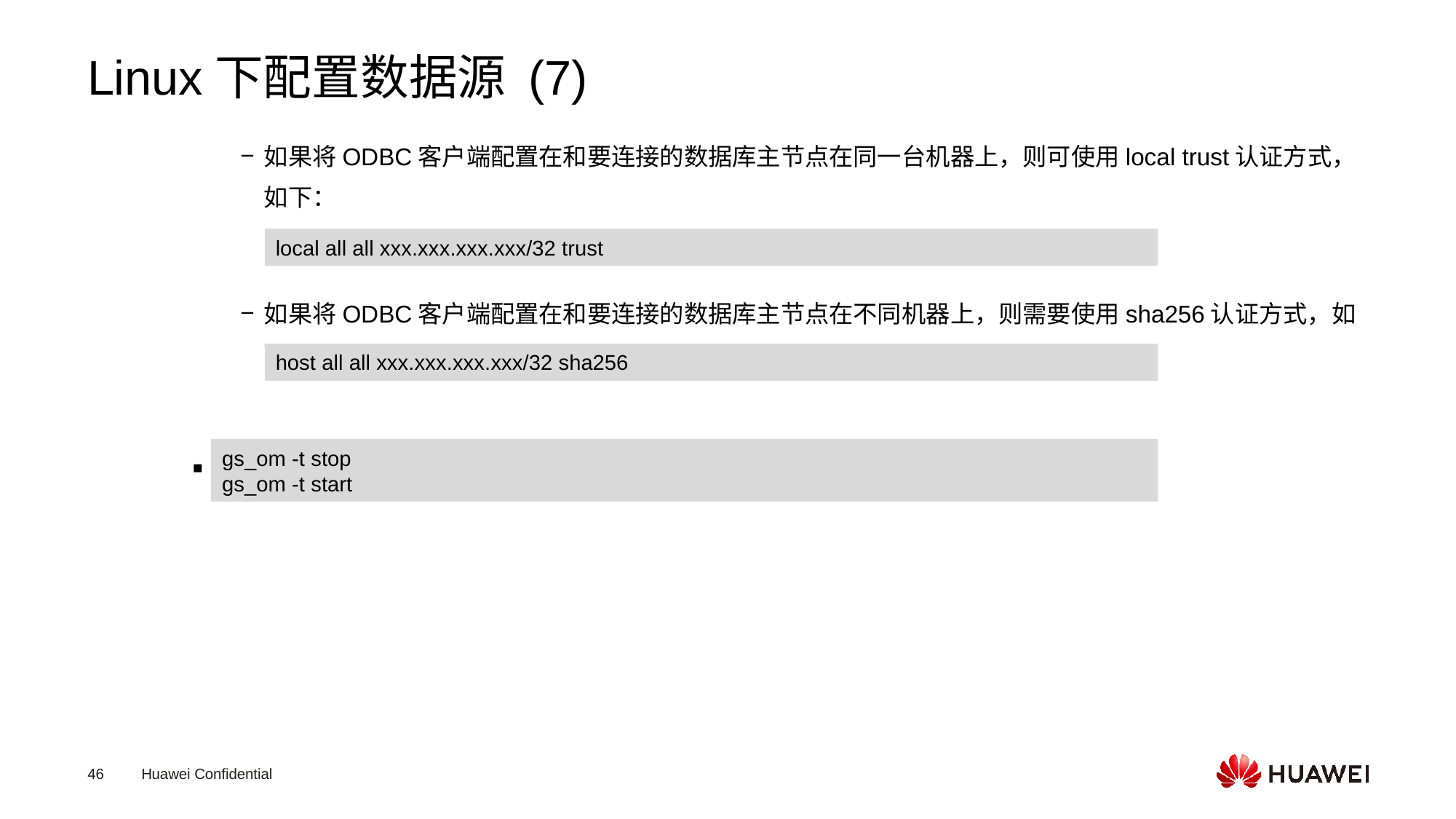

# Linux下配置数据源 (7)
如果将ODBC客户端配置在和要连接的数据库主节点在同一台机器上，则可使用local trust认证方式，如下：

如果将ODBC客户端配置在和要连接的数据库主节点在不同机器上，则需要使用sha256认证方式，如下：

重启openGauss。

local all all xxx.xxx.xxx.xxx/32 trust
host all all xxx.xxx.xxx.xxx/32 sha256
gs_om -t stop
gs_om -t start